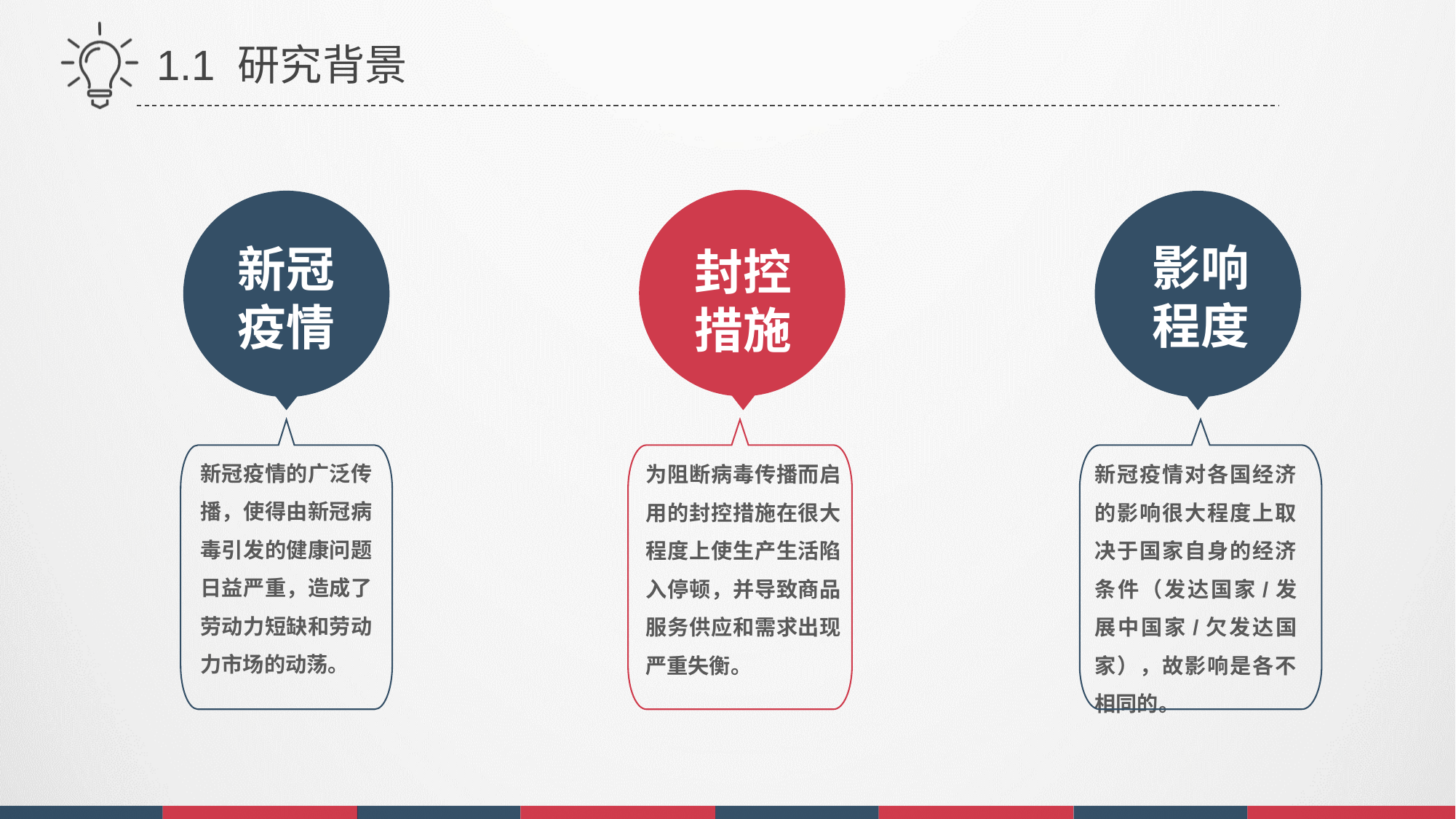

1.1 研究背景

封控措施

新冠疫情

影响程度

新冠疫情的广泛传播，使得由新冠病毒引发的健康问题日益严重，造成了劳动力短缺和劳动力市场的动荡。
为阻断病毒传播而启用的封控措施在很大程度上使生产生活陷入停顿，并导致商品服务供应和需求出现严重失衡。
新冠疫情对各国经济的影响很大程度上取决于国家自身的经济条件（发达国家/发展中国家/欠发达国家），故影响是各不相同的。